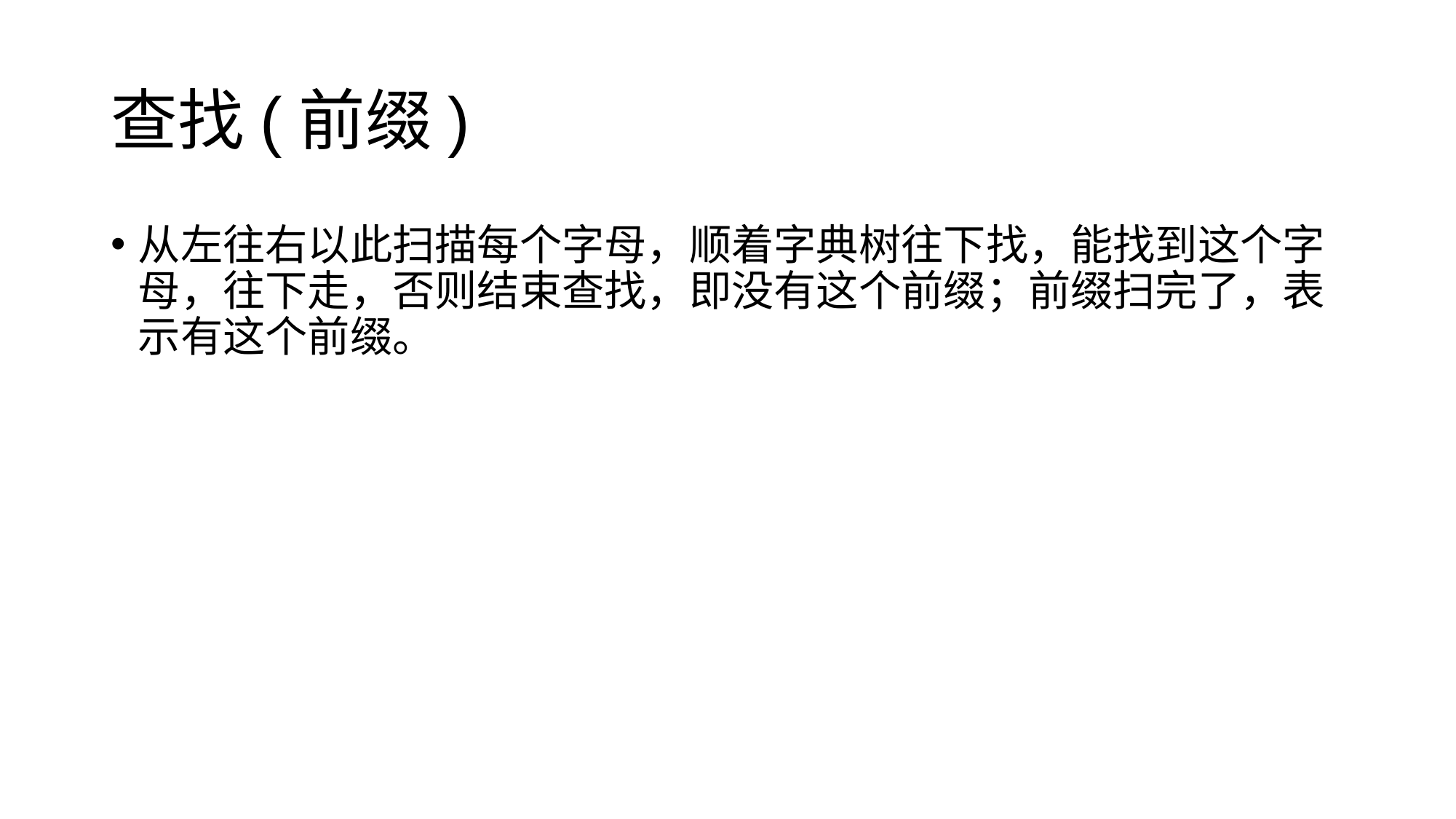

# 查找(前缀)
从左往右以此扫描每个字母，顺着字典树往下找，能找到这个字母，往下走，否则结束查找，即没有这个前缀；前缀扫完了，表示有这个前缀。